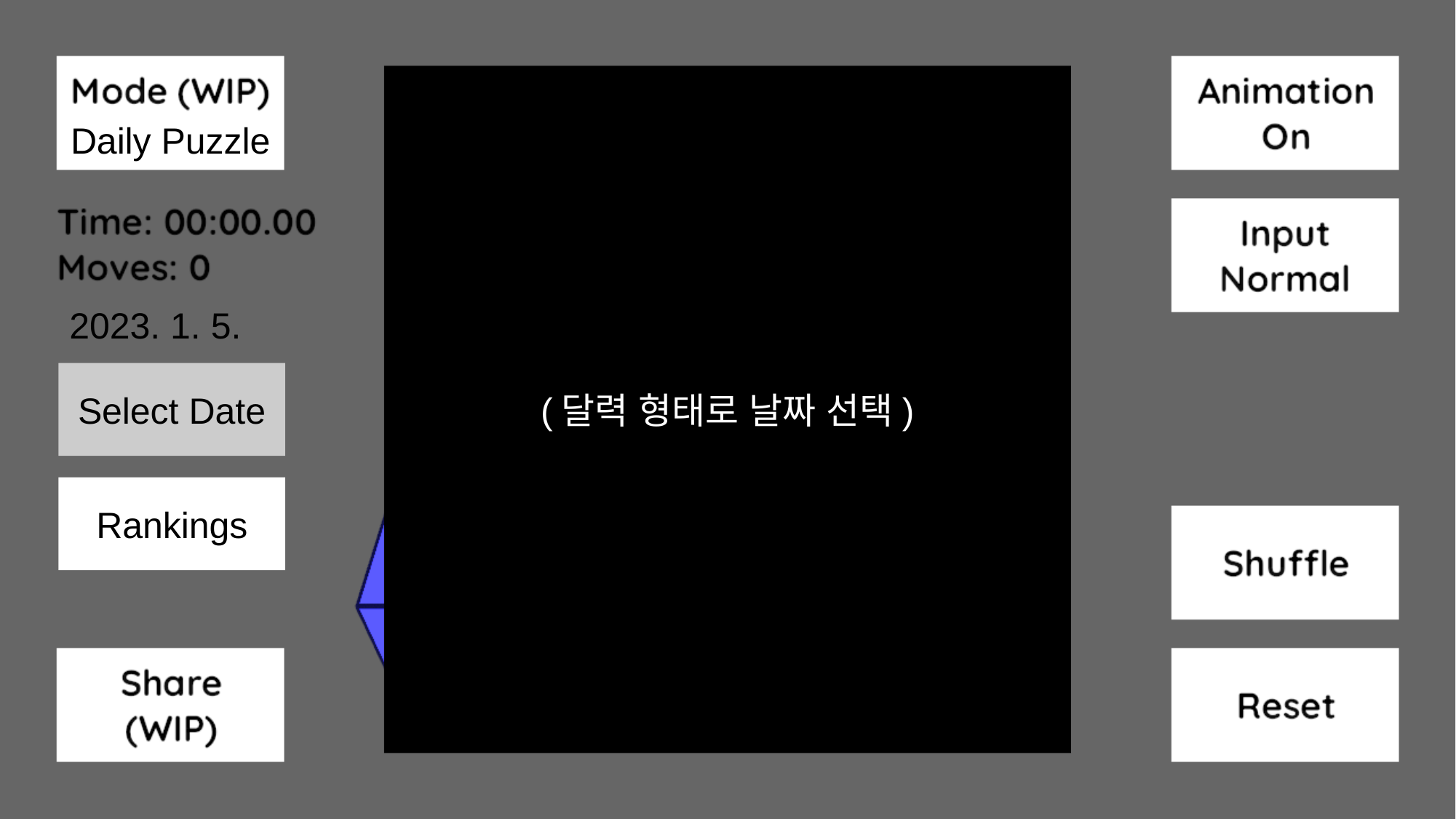

(달력 형태로 날짜 선택)
Daily Puzzle
2023. 1. 5.
Select Date
Rankings